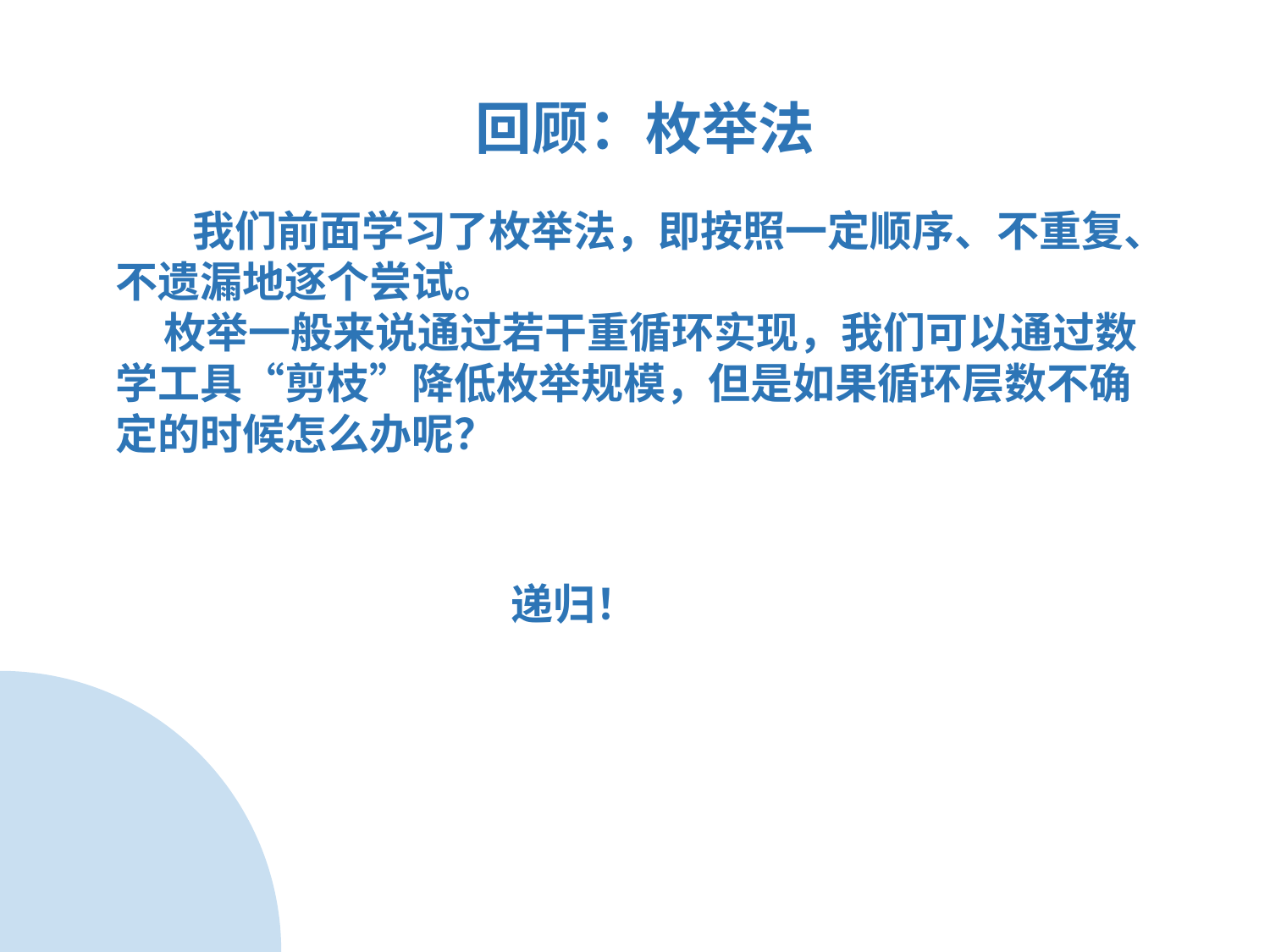

# 回顾：枚举法
       我们前面学习了枚举法，即按照一定顺序、不重复、不遗漏地逐个尝试。
    枚举一般来说通过若干重循环实现，我们可以通过数学工具“剪枝”降低枚举规模，但是如果循环层数不确定的时候怎么办呢？
递归！